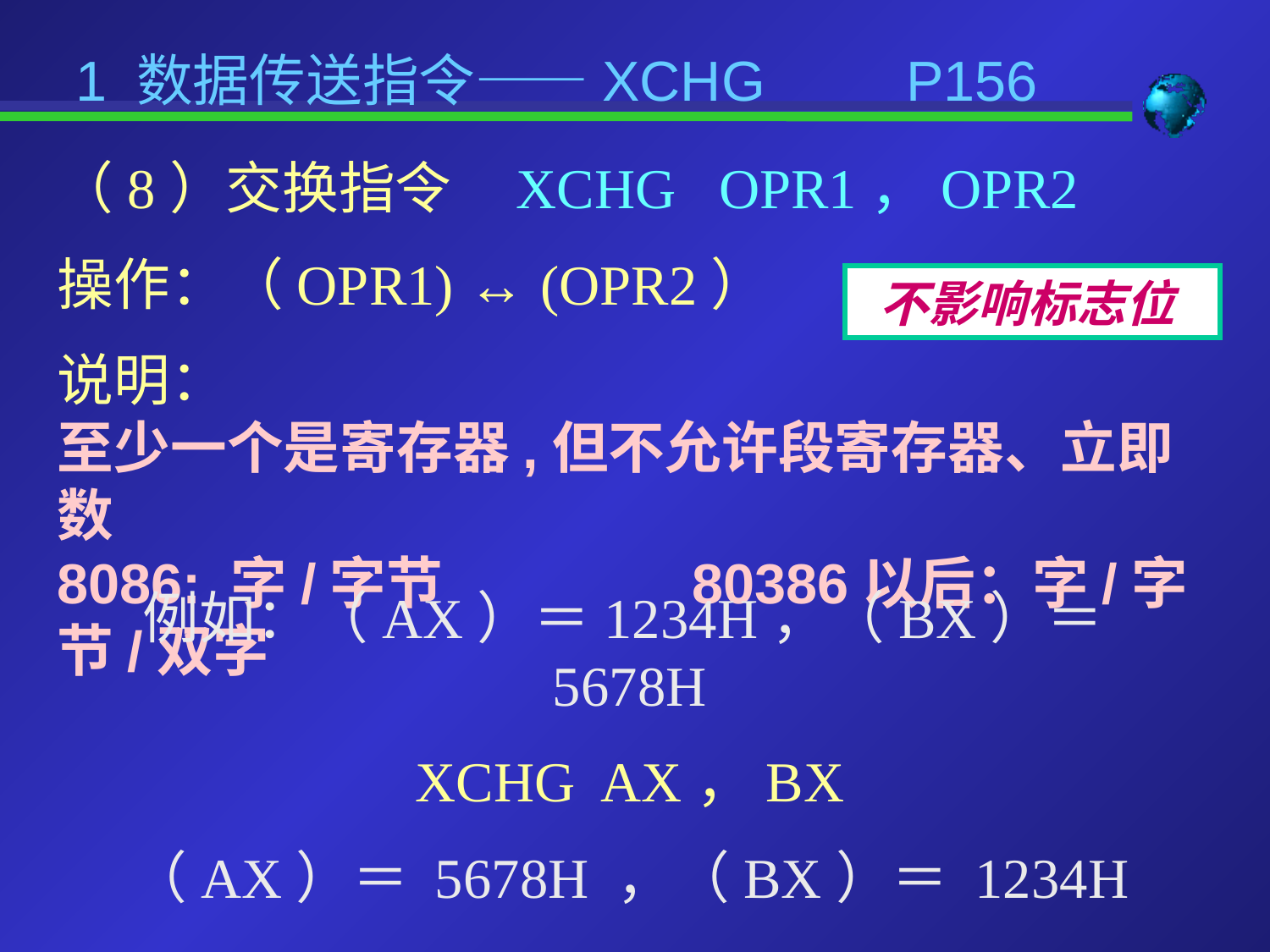

# 1 数据传送指令——XCHG         P156
（8）交换指令    XCHG   OPR1，OPR2
操作：（OPR1) ↔ (OPR2）
说明：
至少一个是寄存器,但不允许段寄存器、立即数
8086: 字/字节		80386以后：字/字节/双字
不影响标志位
例如：（AX）＝1234H，（BX）＝5678H
XCHG  AX，BX
（AX）＝ 5678H ，（BX）＝ 1234H
22